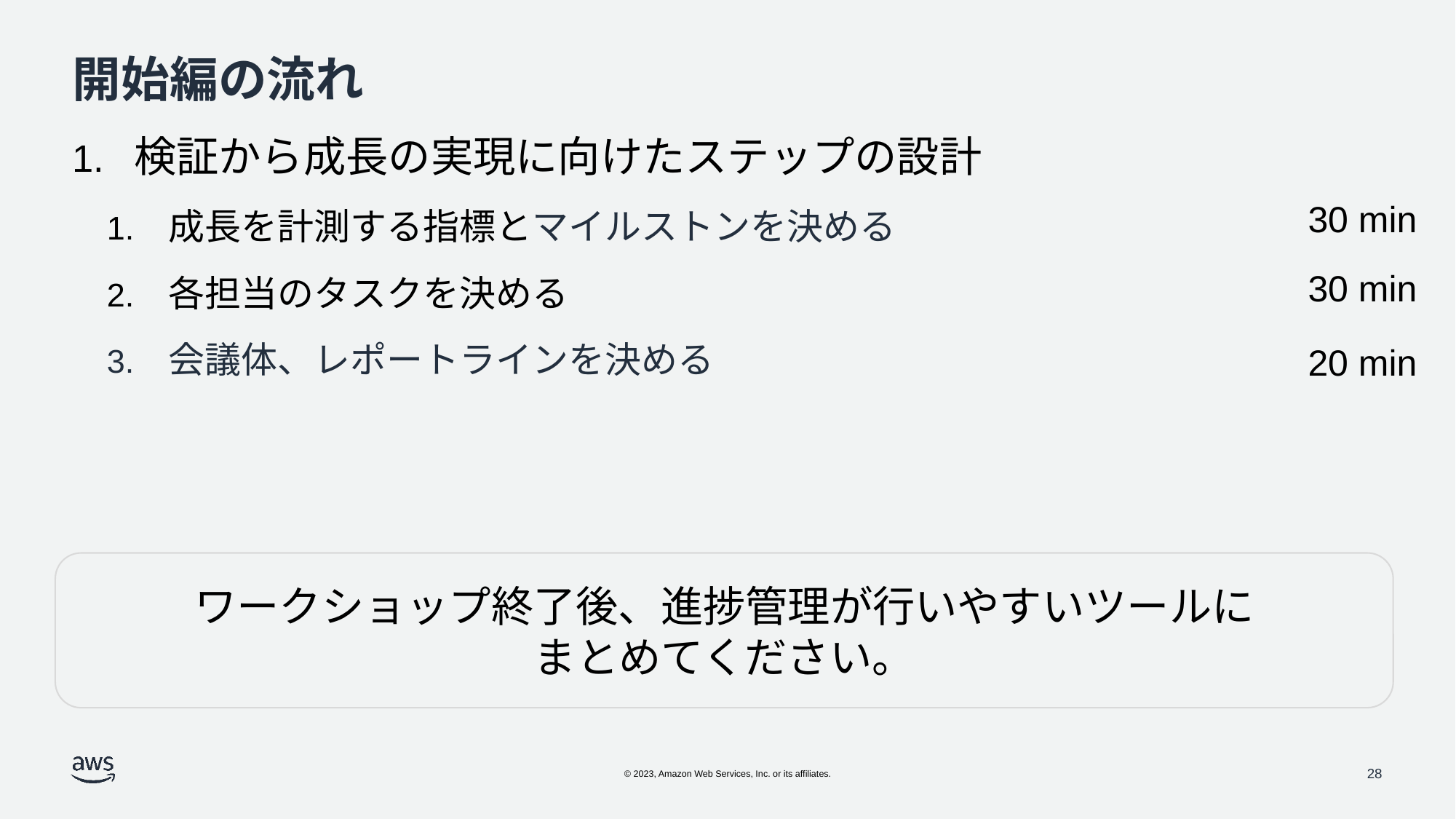

# 開始編の流れ
検証から成長の実現に向けたステップの設計
成長を計測する指標とマイルストンを決める
各担当のタスクを決める
会議体、レポートラインを決める
30 min
30 min
20 min
ワークショップ終了後、進捗管理が行いやすいツールに
まとめてください。
28